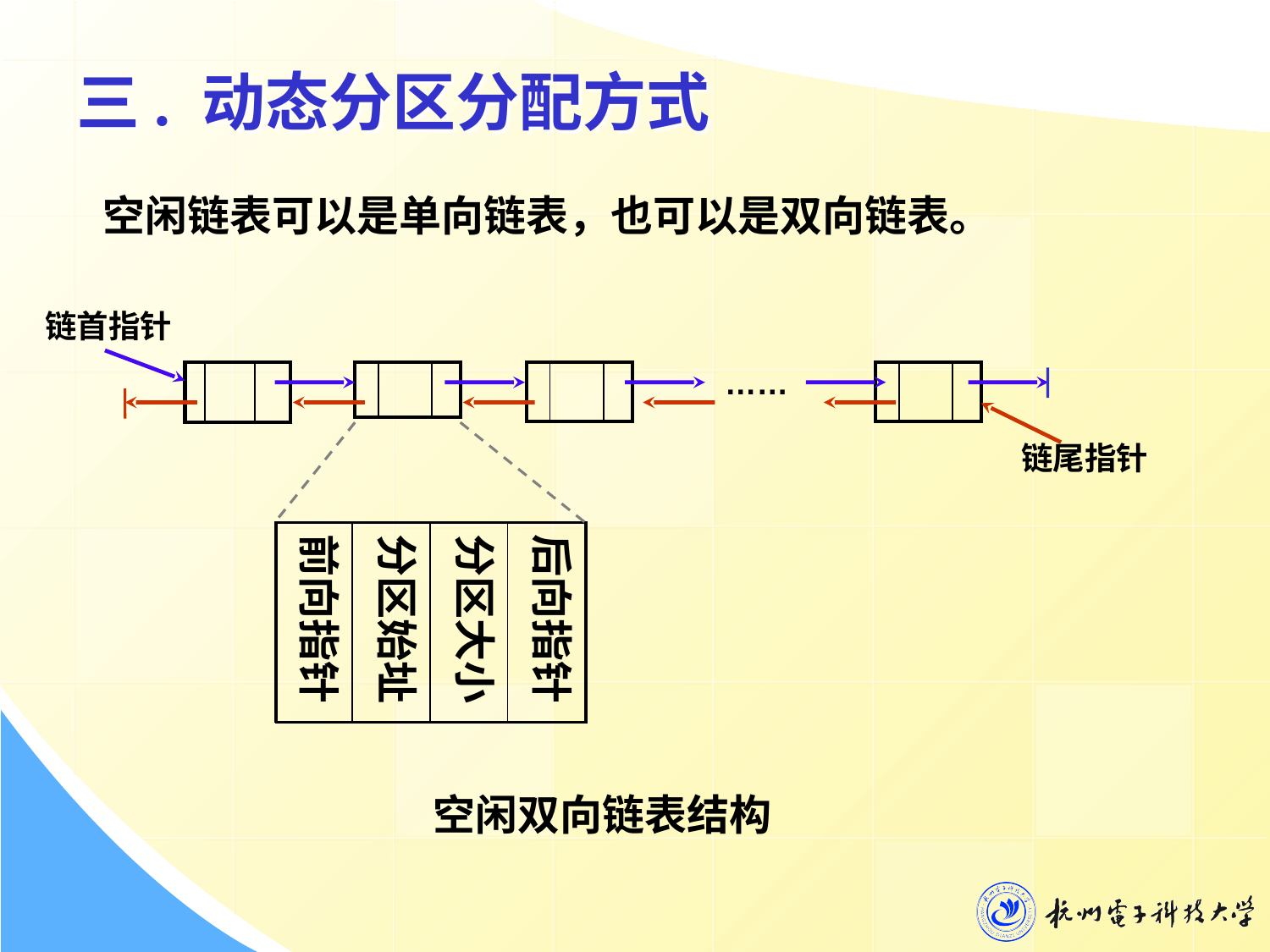

# 三. 动态分区分配方式
空闲链表可以是单向链表，也可以是双向链表。
链首指针

……
|  |  |  |
| --- | --- | --- |
|  |  |  |
| --- | --- | --- |
|  |  |  |
| --- | --- | --- |
|  |  |  |
| --- | --- | --- |

链尾指针

前向指针
分区始址
分区大小
后向指针

空闲双向链表结构